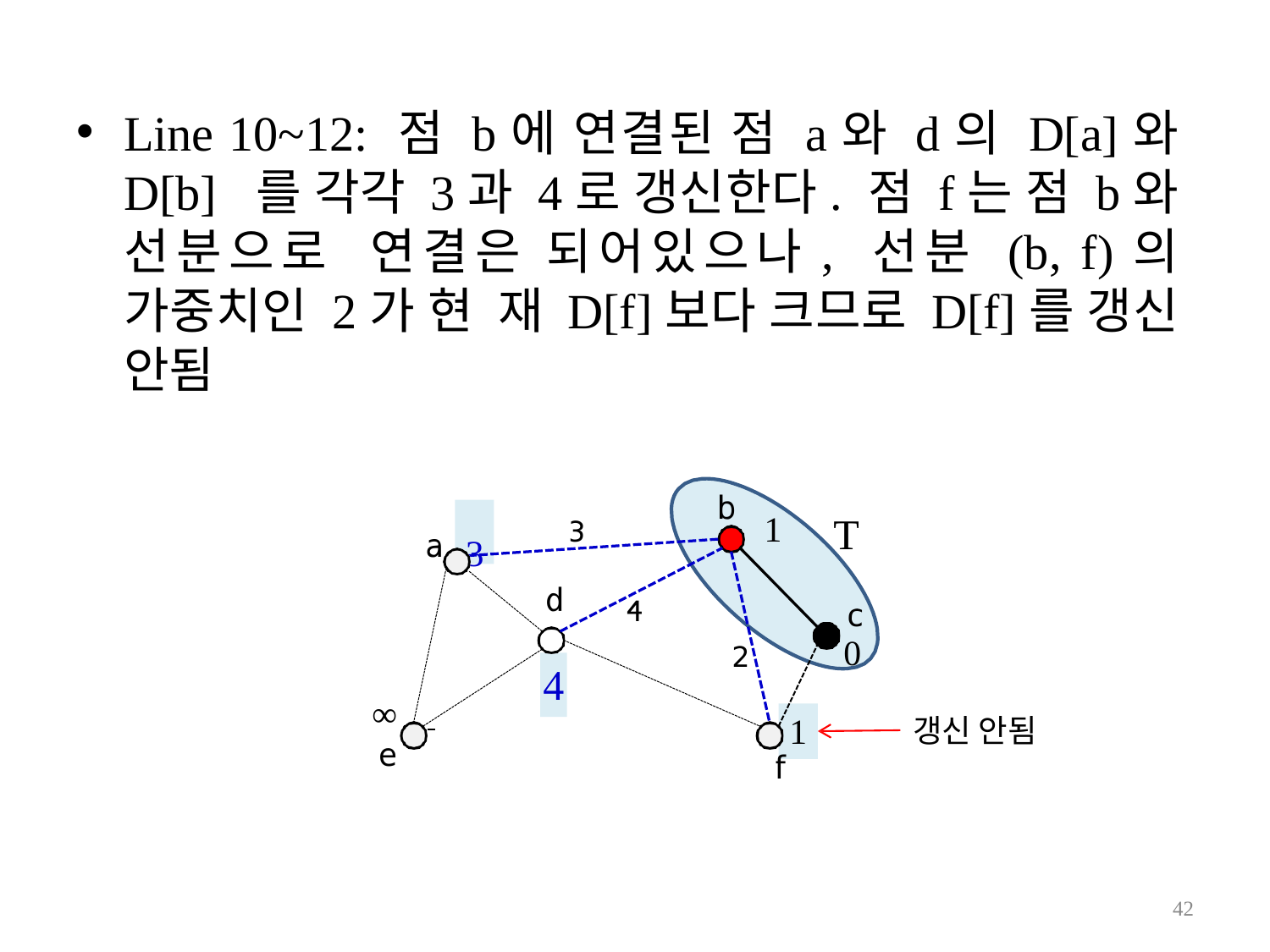

Line 10~12: 점 b에 연결된 점 a와 d의 D[a]와 D[b]  를 각각 3과 4로 갱신한다. 점 f는 점 b와 선분으로  연결은 되어있으나, 선분 (b, f)의 가중치인 2가 현  재 D[f]보다 크므로 D[f]를 갱신 안됨

b
a	3

1
T
3

d
4
c
0

2

4
∞
e

1
갱신 안됨

f
42